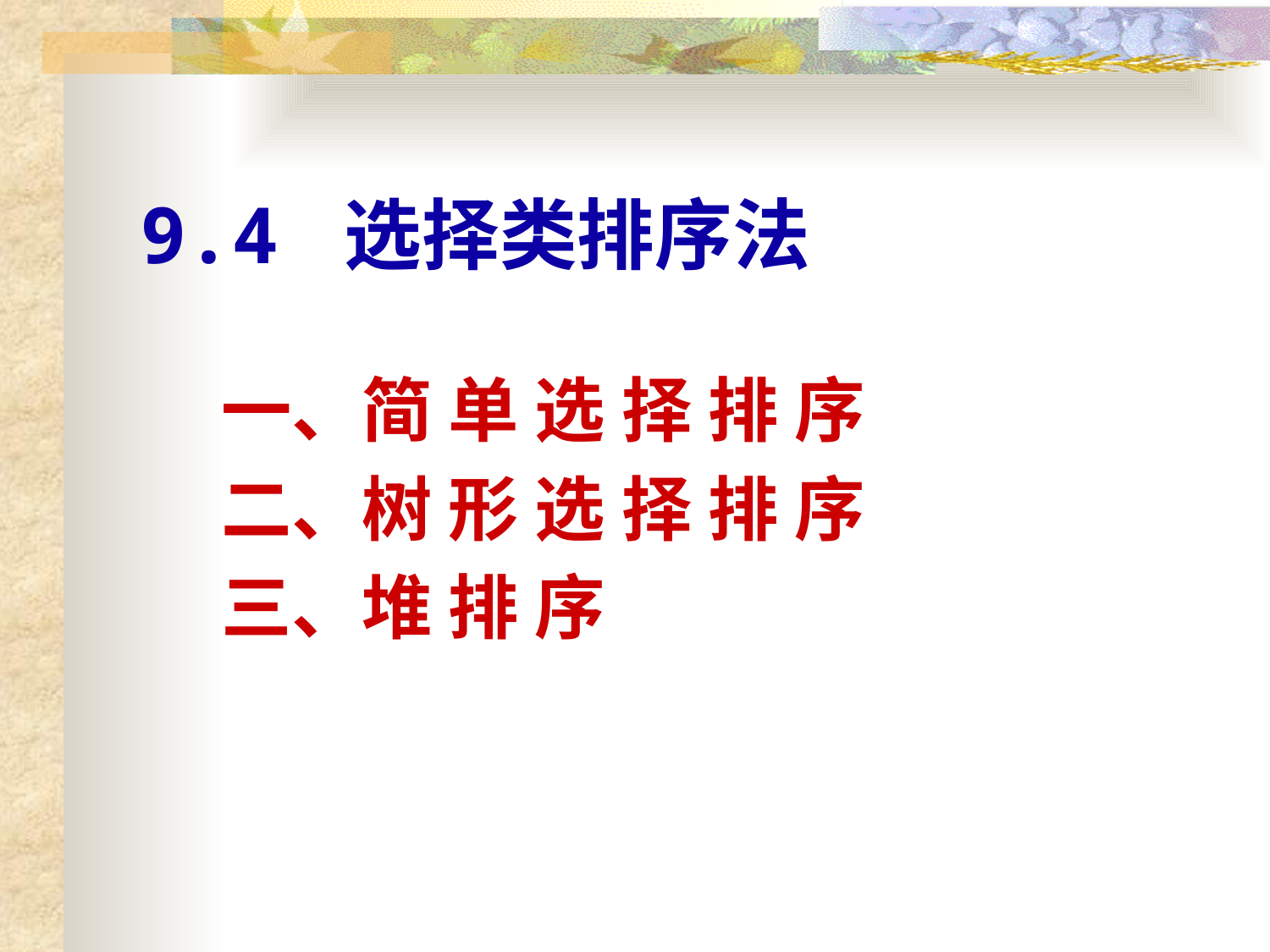

# 9.4 选择类排序法
一、简 单 选 择 排 序
二、树 形 选 择 排 序
三、堆 排 序